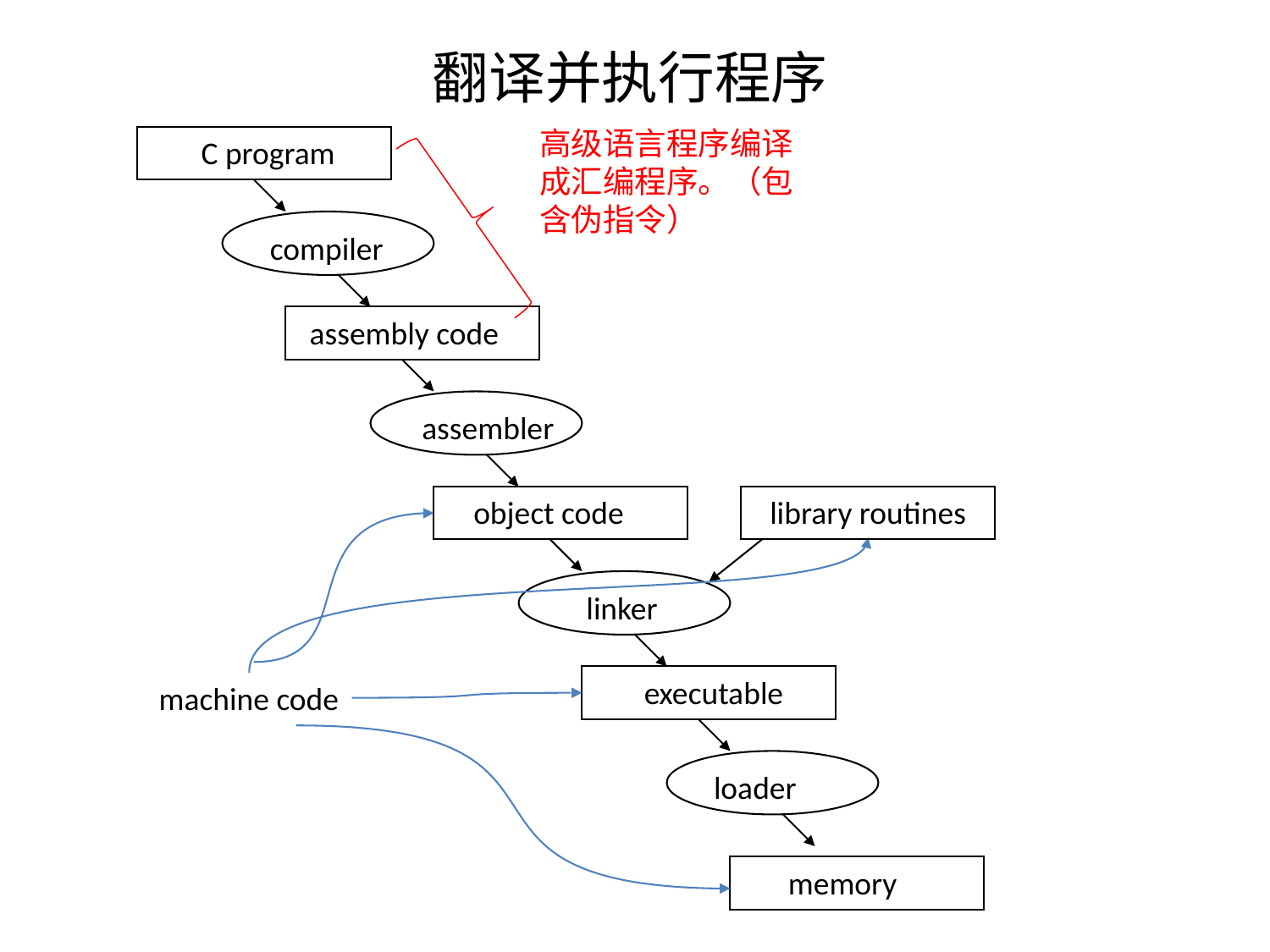

翻译并执行程序

高级语言程序编译成汇编程序。（包含伪指令）

C program

compiler

assembly code

assembler

object code

library routines

linker

executable
machine code

loader

memory